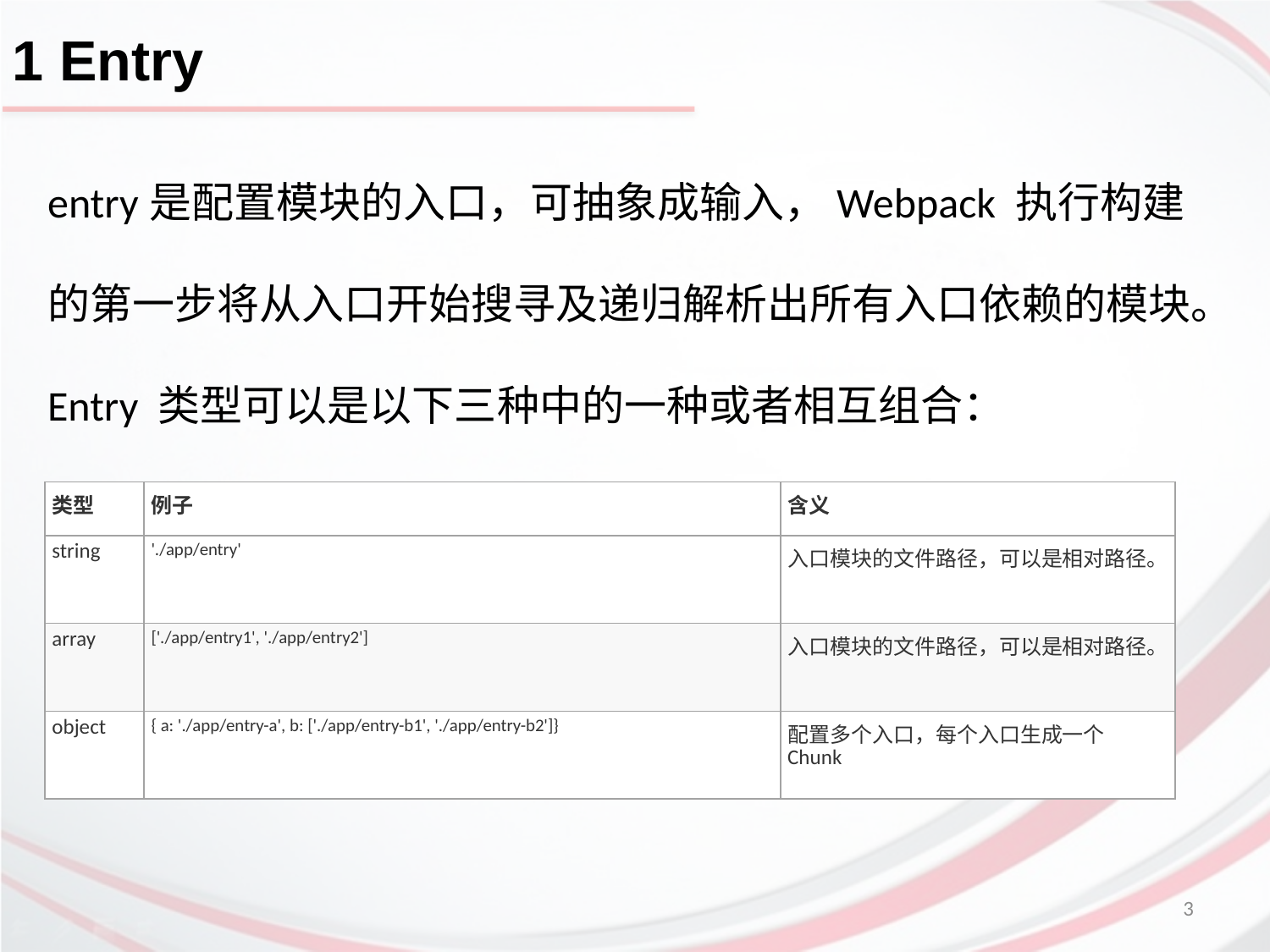

1 Entry
entry是配置模块的入口，可抽象成输入，Webpack 执行构建的第一步将从入口开始搜寻及递归解析出所有入口依赖的模块。
Entry 类型可以是以下三种中的一种或者相互组合：

| 类型 | 例子 | 含义 |
| --- | --- | --- |
| string | './app/entry' | 入口模块的文件路径，可以是相对路径。 |
| array | ['./app/entry1', './app/entry2'] | 入口模块的文件路径，可以是相对路径。 |
| object | { a: './app/entry-a', b: ['./app/entry-b1', './app/entry-b2']} | 配置多个入口，每个入口生成一个 Chunk |
3